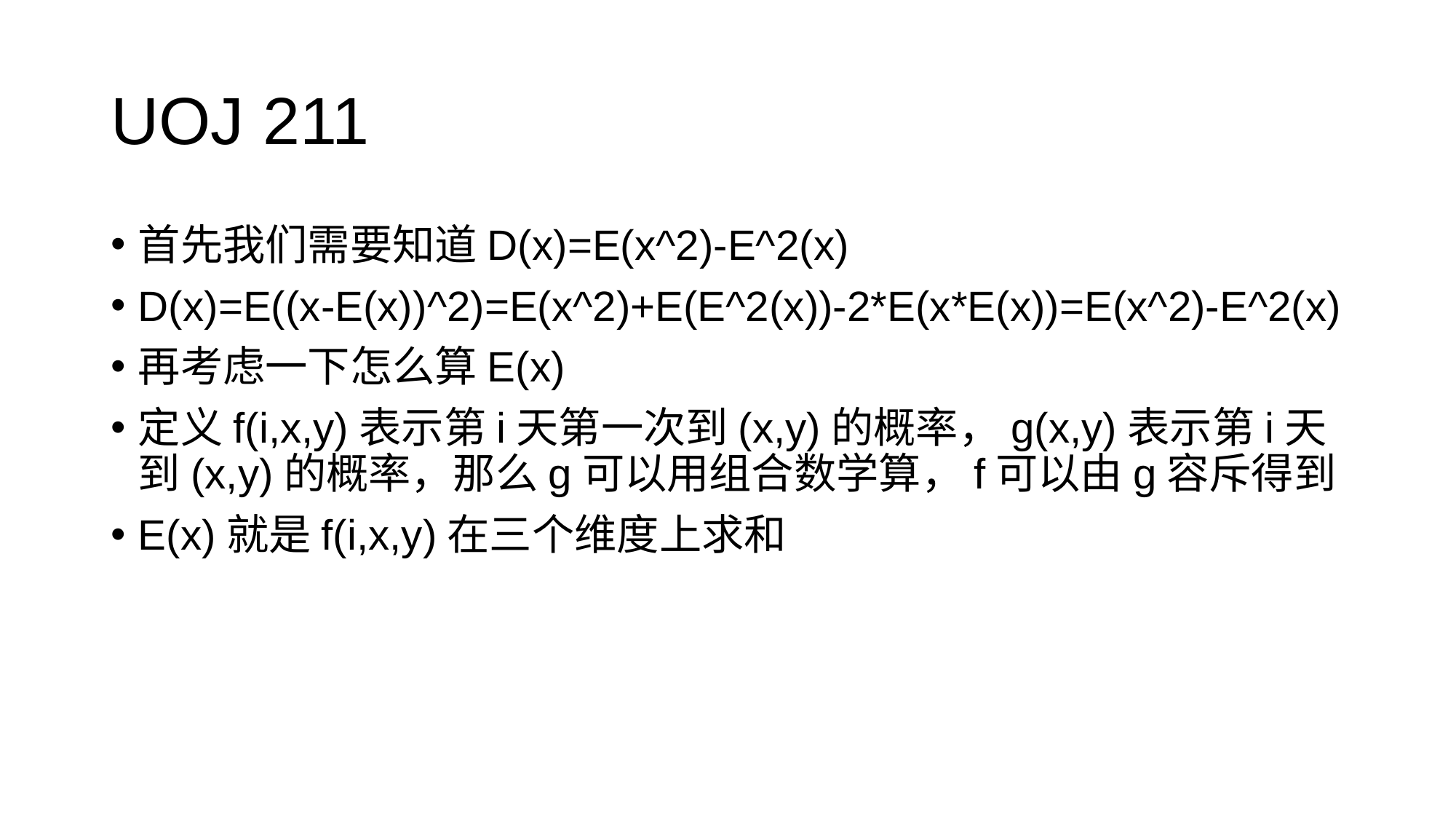

# UOJ 211
首先我们需要知道D(x)=E(x^2)-E^2(x)
D(x)=E((x-E(x))^2)=E(x^2)+E(E^2(x))-2*E(x*E(x))=E(x^2)-E^2(x)
再考虑一下怎么算E(x)
定义f(i,x,y)表示第i天第一次到(x,y)的概率，g(x,y)表示第i天到(x,y)的概率，那么g可以用组合数学算，f可以由g容斥得到
E(x)就是f(i,x,y)在三个维度上求和